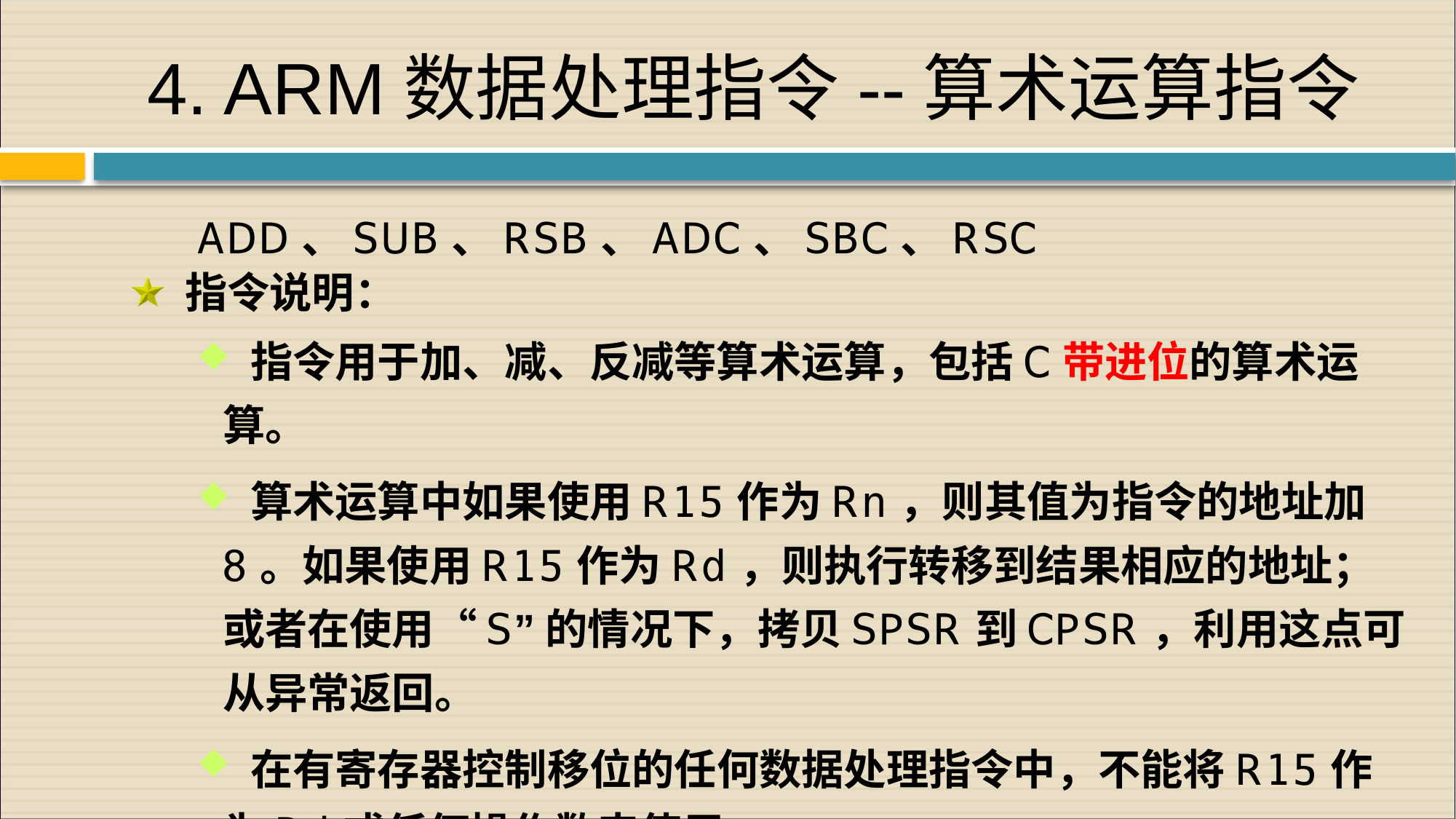

# 4. ARM数据处理指令--算术运算指令
ADD、SUB、RSB、ADC、SBC、RSC
 指令说明：
 指令用于加、减、反减等算术运算，包括C带进位的算术运算。
 算术运算中如果使用R15作为Rn，则其值为指令的地址加8。如果使用R15作为Rd，则执行转移到结果相应的地址；或者在使用“S”的情况下，拷贝SPSR到CPSR，利用这点可从异常返回。
 在有寄存器控制移位的任何数据处理指令中，不能将R15作为Rd或任何操作数来使用。